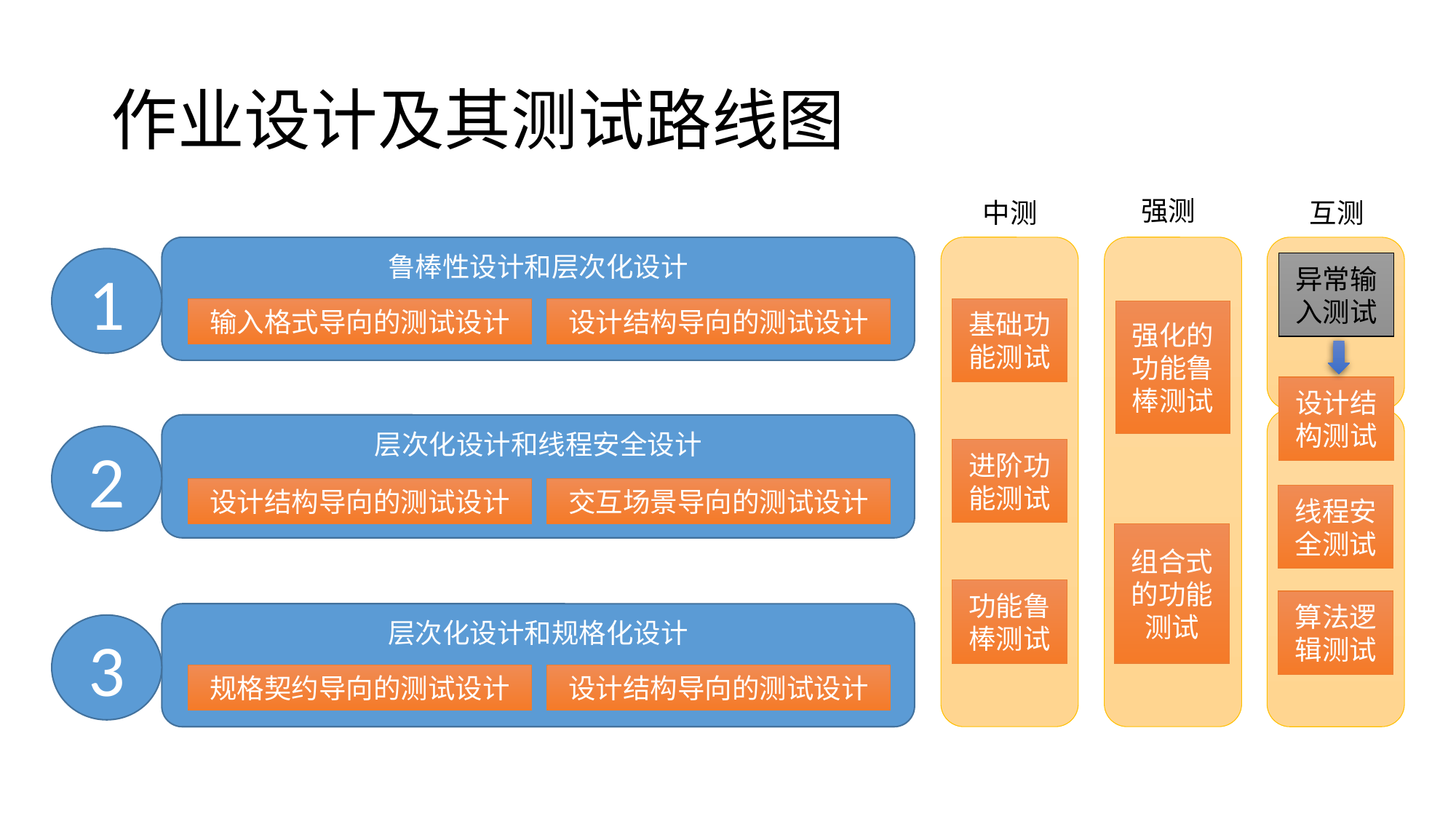

# 作业设计及其测试路线图
强测
互测
中测
鲁棒性设计和层次化设计

1
异常输入测试
基础功能测试
输入格式导向的测试设计
设计结构导向的测试设计
强化的功能鲁棒测试

设计结构测试

层次化设计和线程安全设计

2
进阶功能测试
设计结构导向的测试设计
交互场景导向的测试设计
线程安全测试
组合式的功能测试
功能鲁棒测试
算法逻辑测试
层次化设计和规格化设计

3
规格契约导向的测试设计
设计结构导向的测试设计